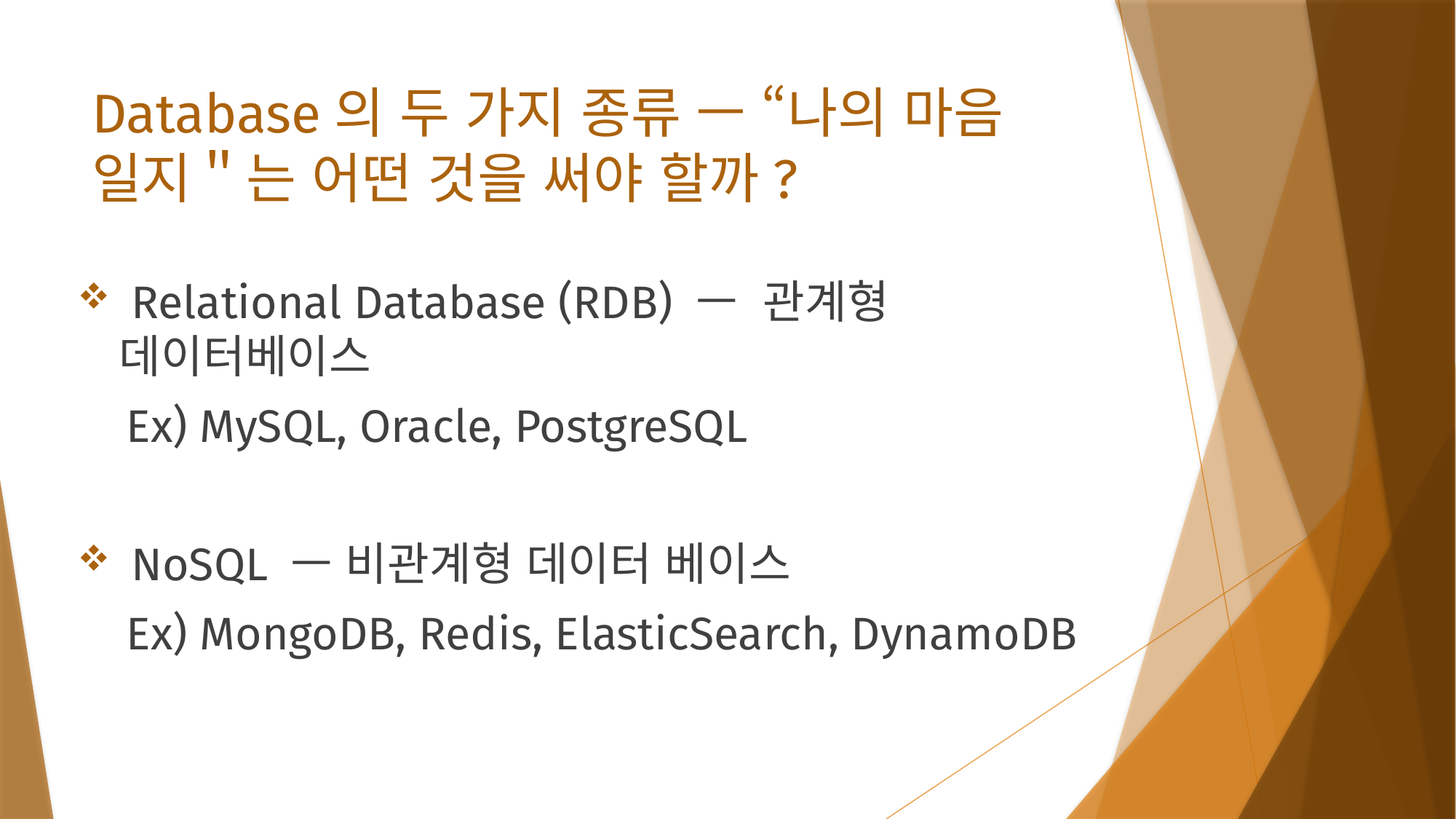

# Database의 두 가지 종류 ㅡ “나의 마음 일지＂는 어떤 것을 써야 할까?
 Relational Database (RDB) ㅡ  관계형 데이터베이스
    Ex) MySQL, Oracle, PostgreSQL

 NoSQL ㅡ 비관계형 데이터 베이스
    Ex) MongoDB, Redis, ElasticSearch, DynamoDB